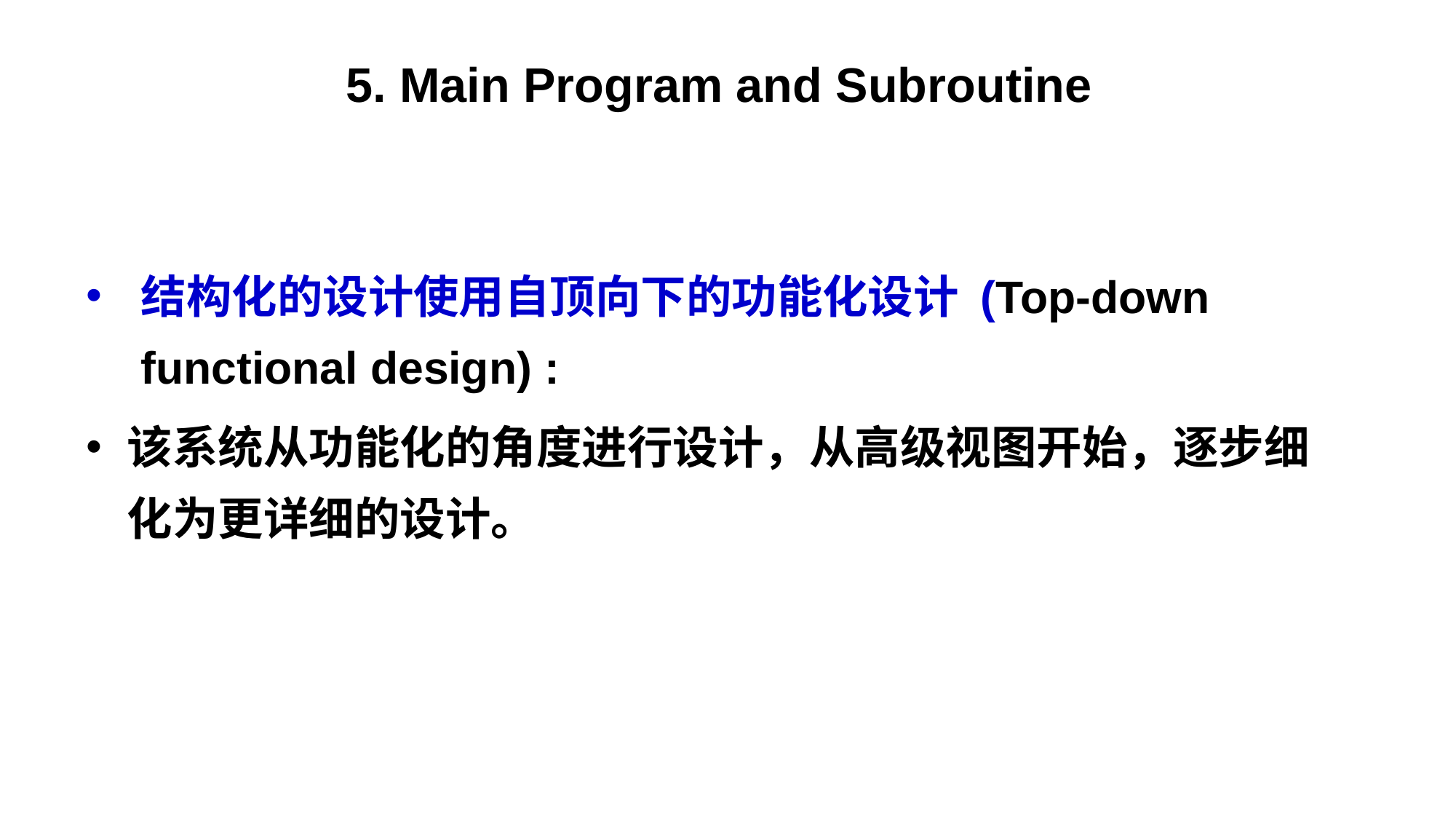

5. Main Program and Subroutine
结构化的设计使用自顶向下的功能化设计 (Top-down functional design) :
该系统从功能化的角度进行设计，从高级视图开始，逐步细化为更详细的设计。